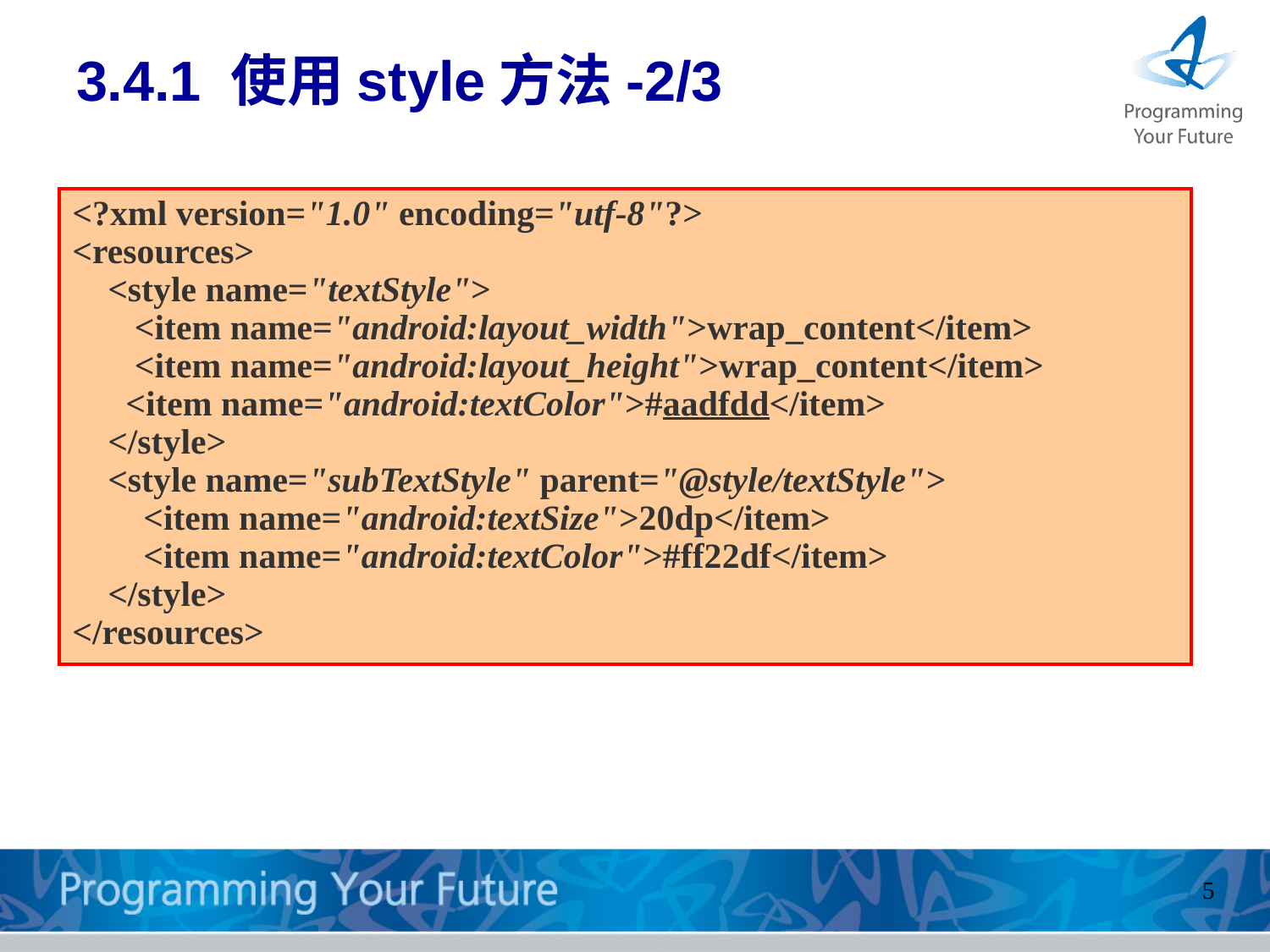

# 3.4.1 使用style方法-2/3
<?xml version="1.0" encoding="utf-8"?>
<resources>
    <style name="textStyle">
       <item name="android:layout_width">wrap_content</item>
       <item name="android:layout_height">wrap_content</item>
      <item name="android:textColor">#aadfdd</item>
    </style>
    <style name="subTextStyle" parent="@style/textStyle">
        <item name="android:textSize">20dp</item>
        <item name="android:textColor">#ff22df</item>
    </style>
</resources>